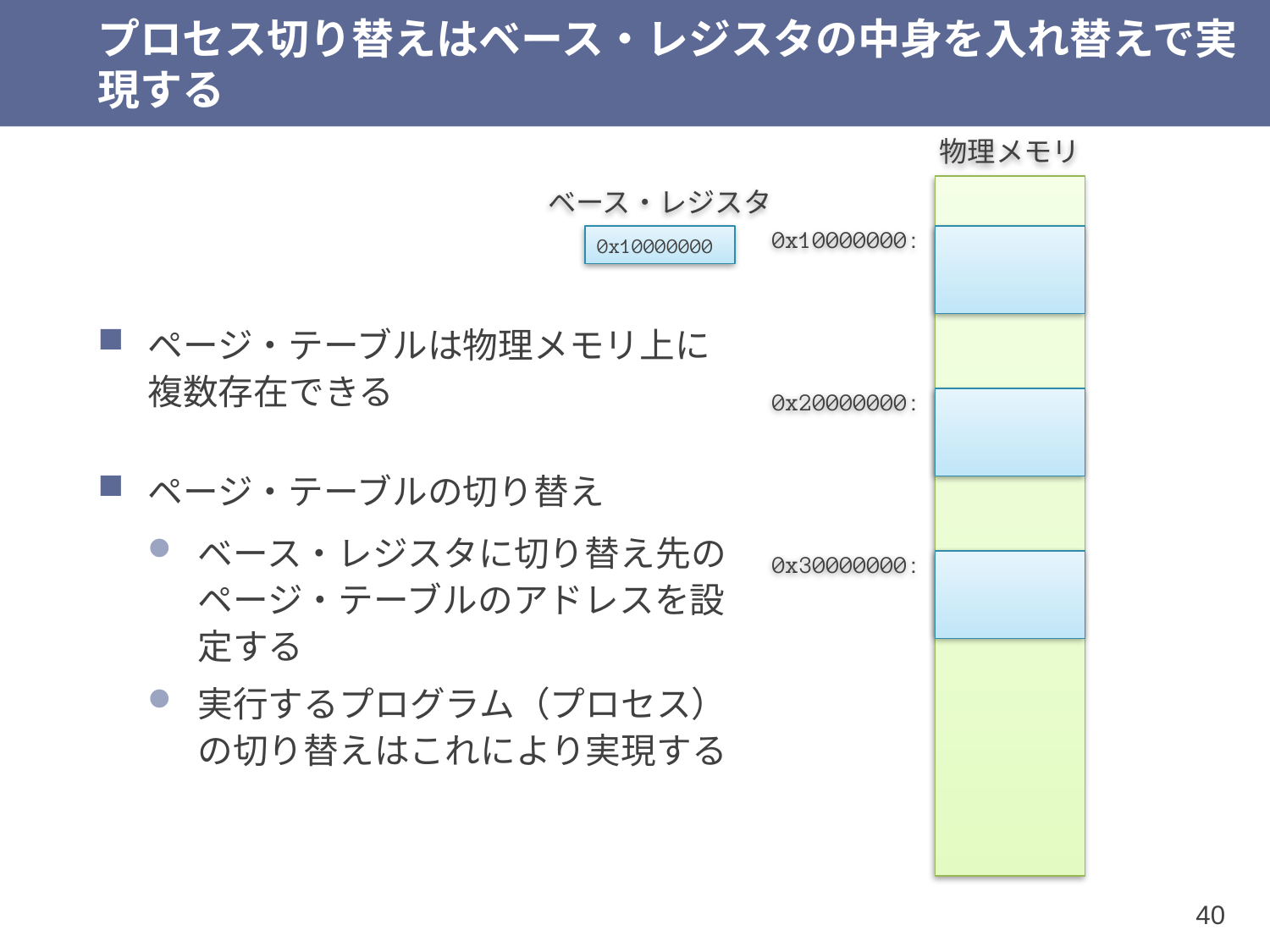

# プロセス切り替えはベース・レジスタの中身を入れ替えで実現する
物理メモリ
ページ・テーブルは物理メモリ上に複数存在できる
ページ・テーブルの切り替え
ベース・レジスタに切り替え先のページ・テーブルのアドレスを設定する
実行するプログラム（プロセス）の切り替えはこれにより実現する
ベース・レジスタ

0x10000000
0x10000000:

0x20000000:

0x30000000: